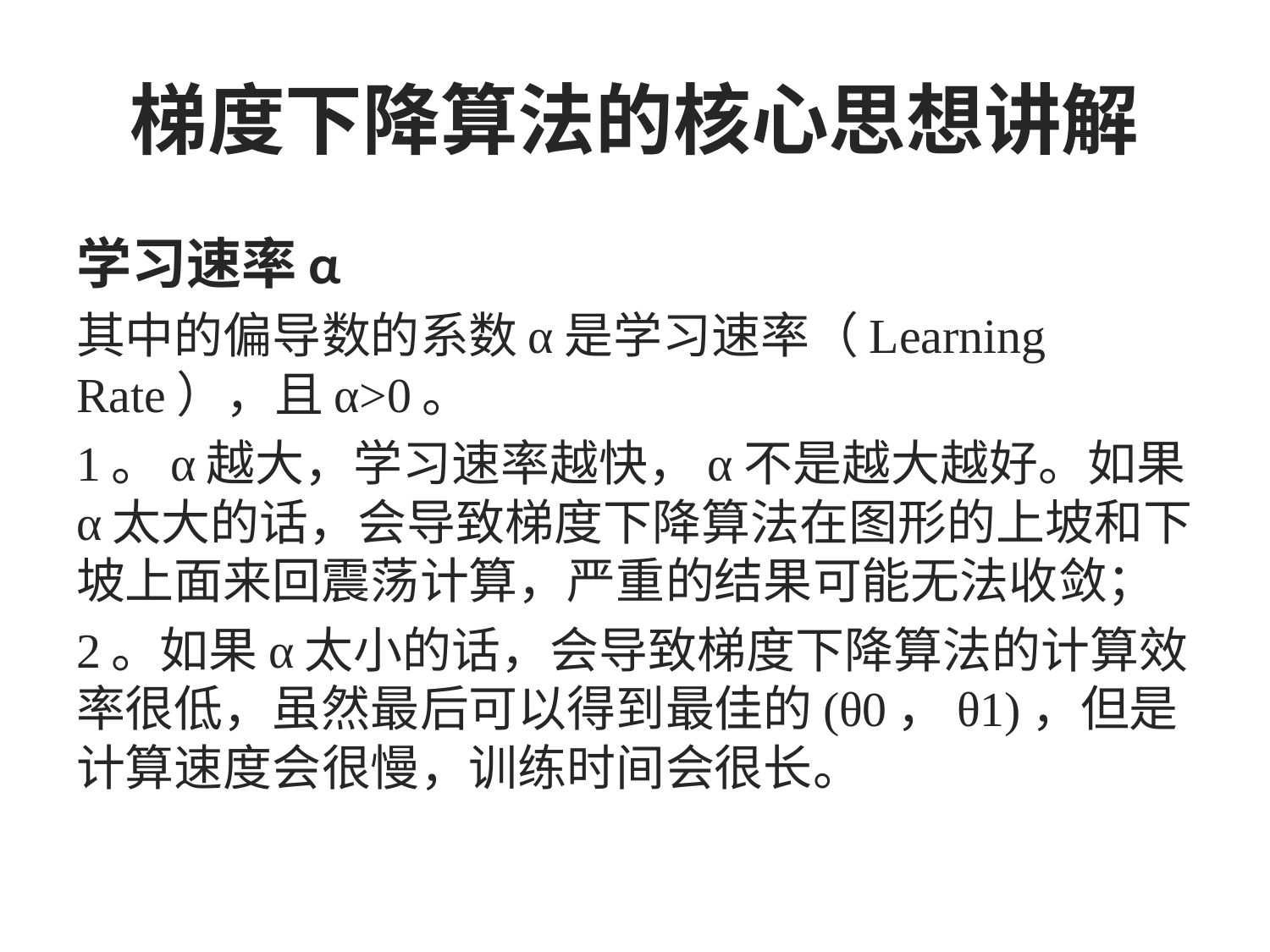

# 梯度下降算法的核心思想讲解
学习速率α
其中的偏导数的系数α是学习速率（Learning Rate），且α>0。
1。α越大，学习速率越快，α不是越大越好。如果α太大的话，会导致梯度下降算法在图形的上坡和下坡上面来回震荡计算，严重的结果可能无法收敛；
2。如果α太小的话，会导致梯度下降算法的计算效率很低，虽然最后可以得到最佳的(θ0，θ1)，但是计算速度会很慢，训练时间会很长。